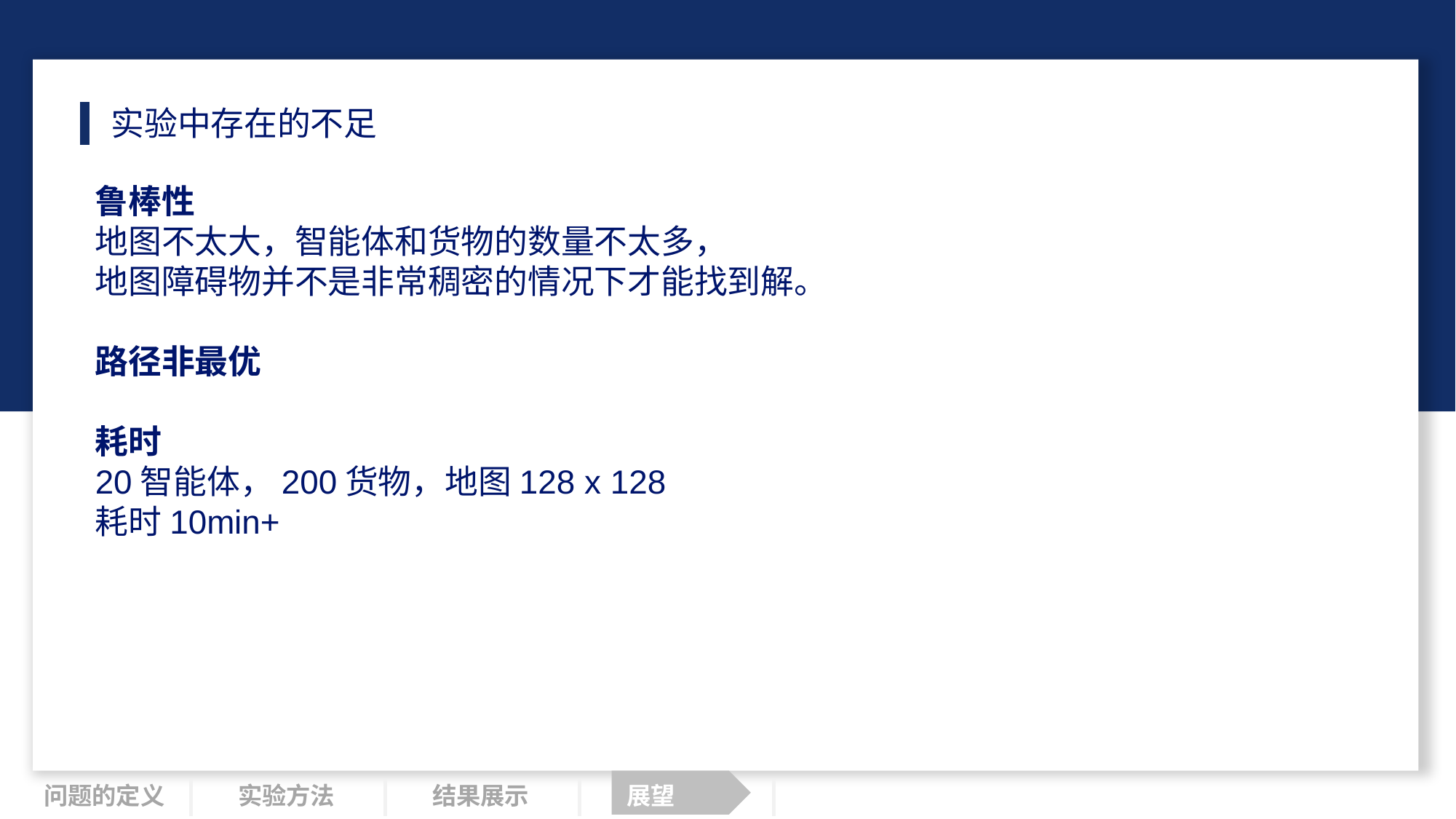

实验中存在的不足
鲁棒性
地图不太大，智能体和货物的数量不太多，
地图障碍物并不是非常稠密的情况下才能找到解。

路径非最优

耗时
20智能体，200货物，地图128 x 128
耗时10min+

13

问题的定义
实验方法
结果展示
展望